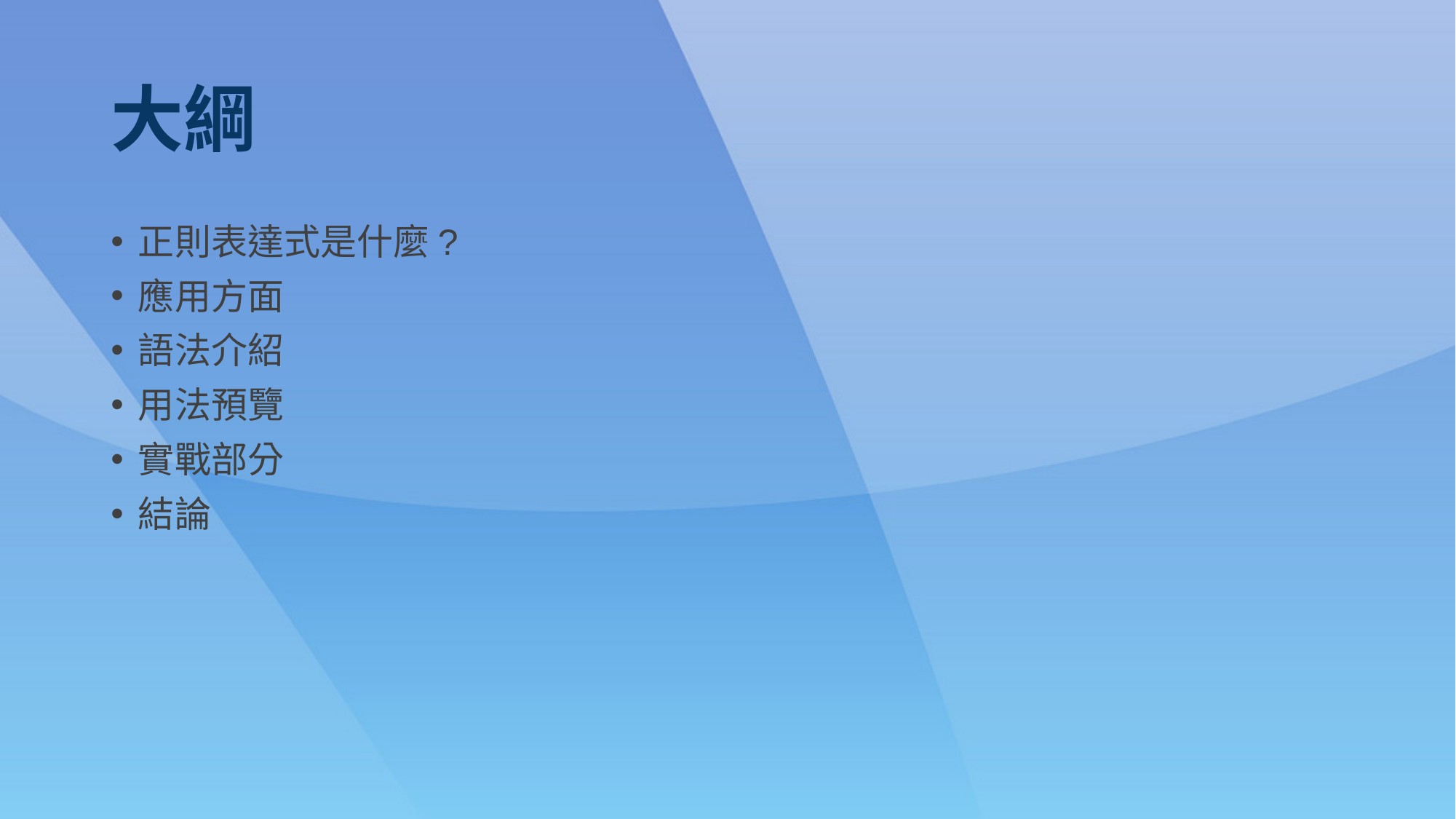

# 大綱
正則表達式是什麼?
應用方面
語法介紹
用法預覽
實戰部分
結論